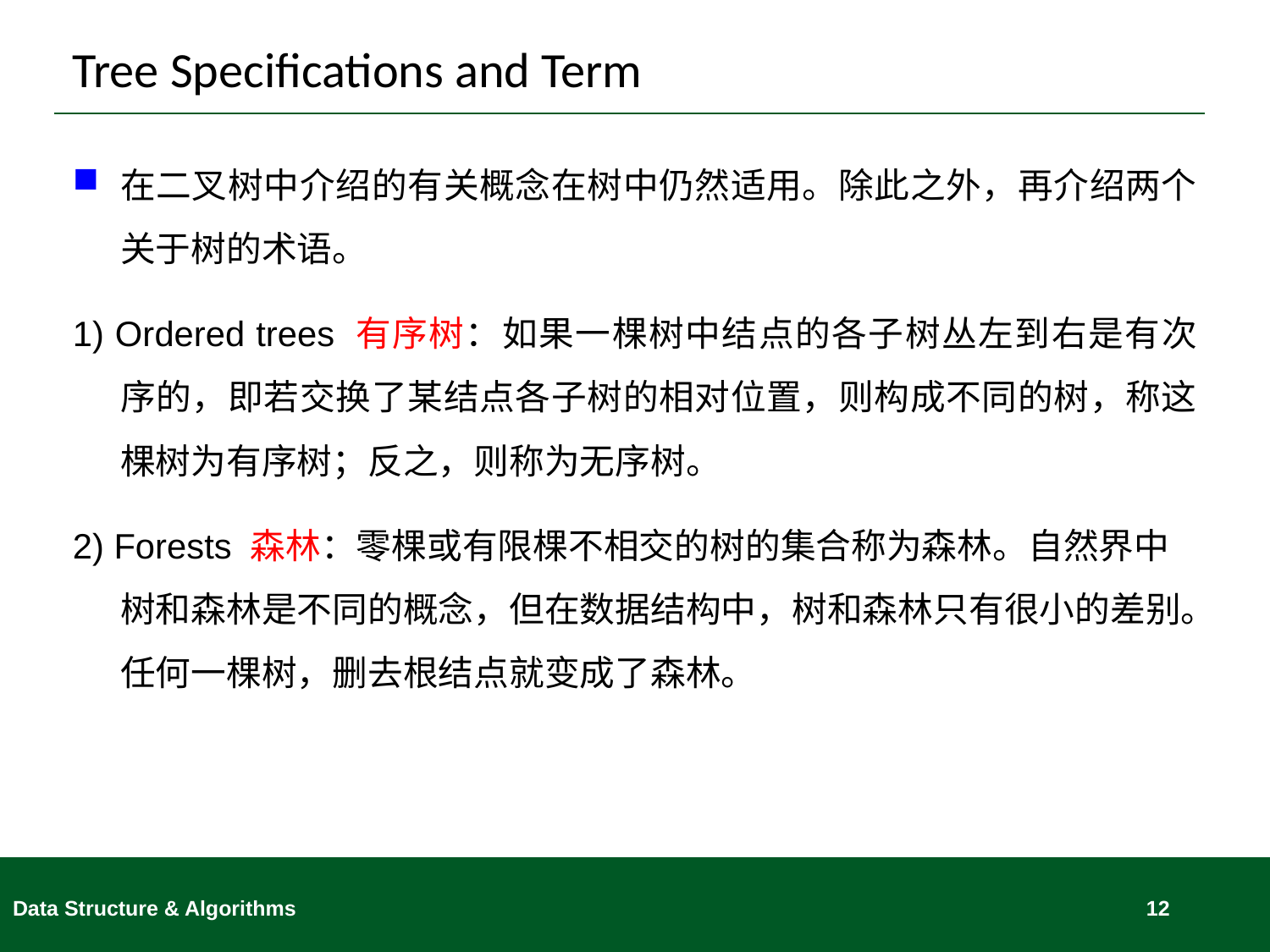

# Tree Specifications and Term
在二叉树中介绍的有关概念在树中仍然适用。除此之外，再介绍两个关于树的术语。
1) Ordered trees 有序树：如果一棵树中结点的各子树丛左到右是有次序的，即若交换了某结点各子树的相对位置，则构成不同的树，称这棵树为有序树；反之，则称为无序树。
2) Forests 森林：零棵或有限棵不相交的树的集合称为森林。自然界中树和森林是不同的概念，但在数据结构中，树和森林只有很小的差别。任何一棵树，删去根结点就变成了森林。
Data Structure & Algorithms
12